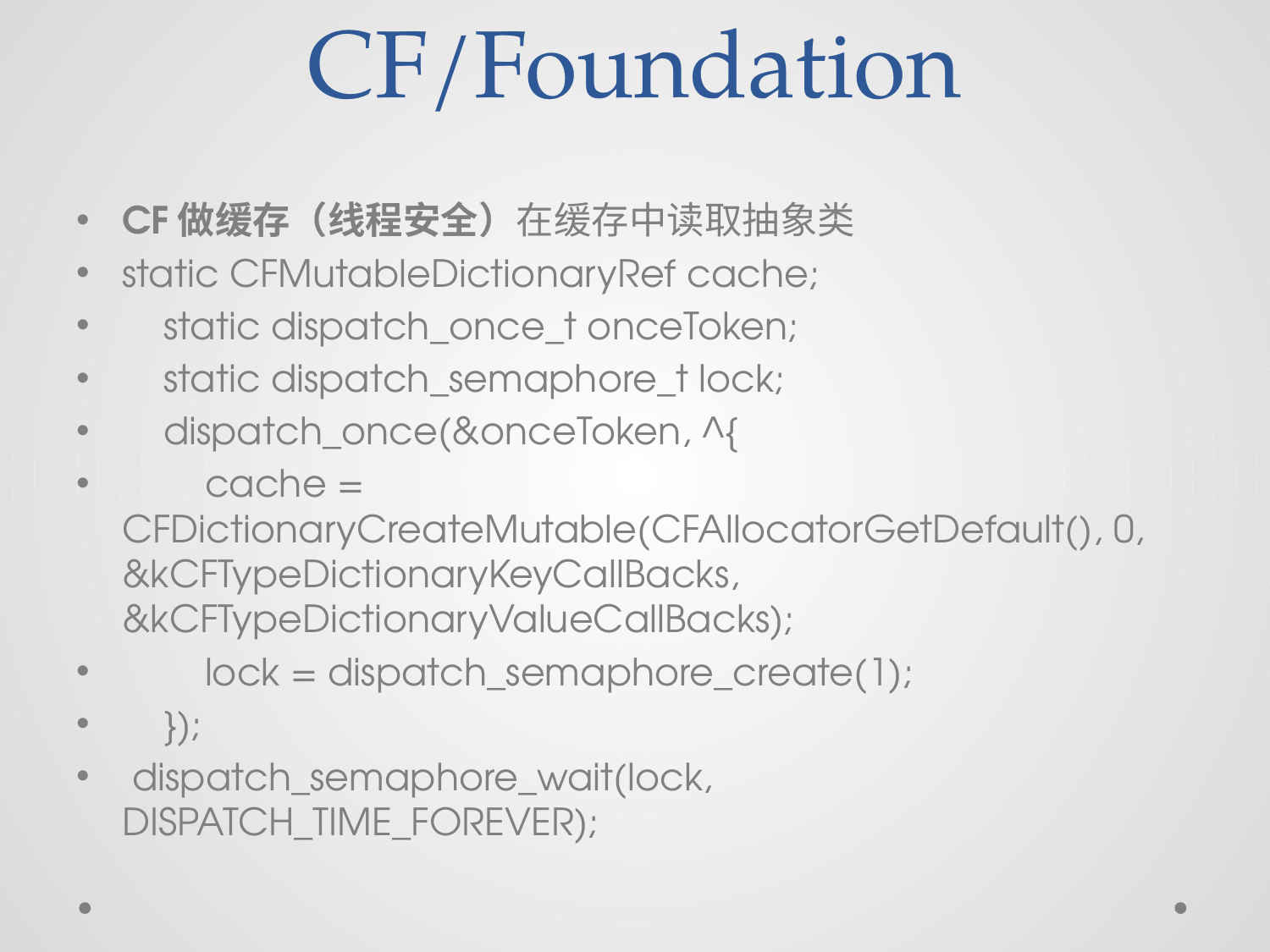

# CF/Foundation

CF做缓存（线程安全）在缓存中读取抽象类
static CFMutableDictionaryRef cache;
    static dispatch_once_t onceToken;
    static dispatch_semaphore_t lock;
    dispatch_once(&onceToken, ^{
        cache = CFDictionaryCreateMutable(CFAllocatorGetDefault(), 0, &kCFTypeDictionaryKeyCallBacks, &kCFTypeDictionaryValueCallBacks);
        lock = dispatch_semaphore_create(1);
    });
 dispatch_semaphore_wait(lock, DISPATCH_TIME_FOREVER);